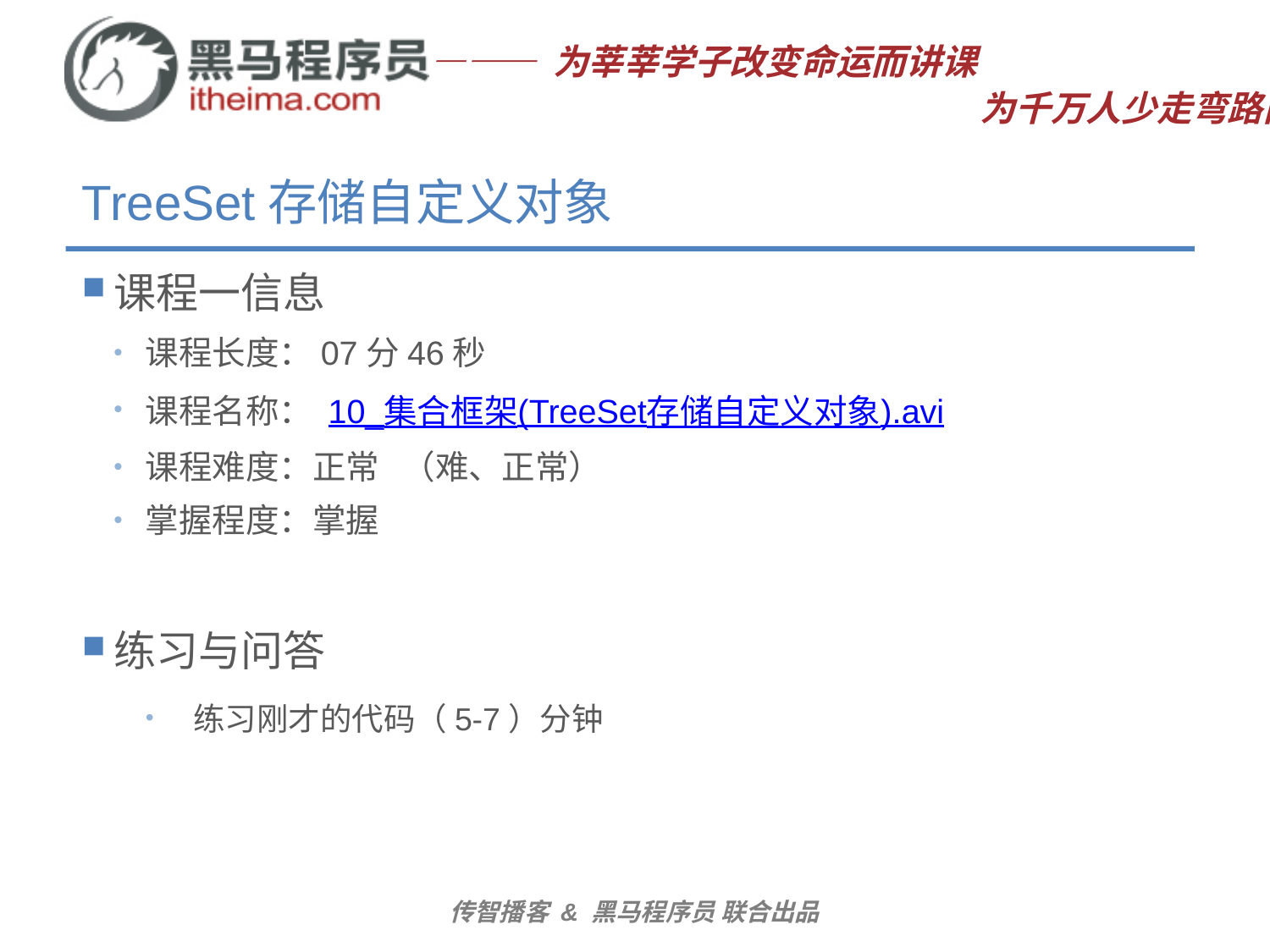

# TreeSet存储自定义对象
课程一信息
课程长度：07分46秒
课程名称： 10_集合框架(TreeSet存储自定义对象).avi
课程难度：正常   （难、正常）
掌握程度：掌握

练习与问答
练习刚才的代码（5-7）分钟